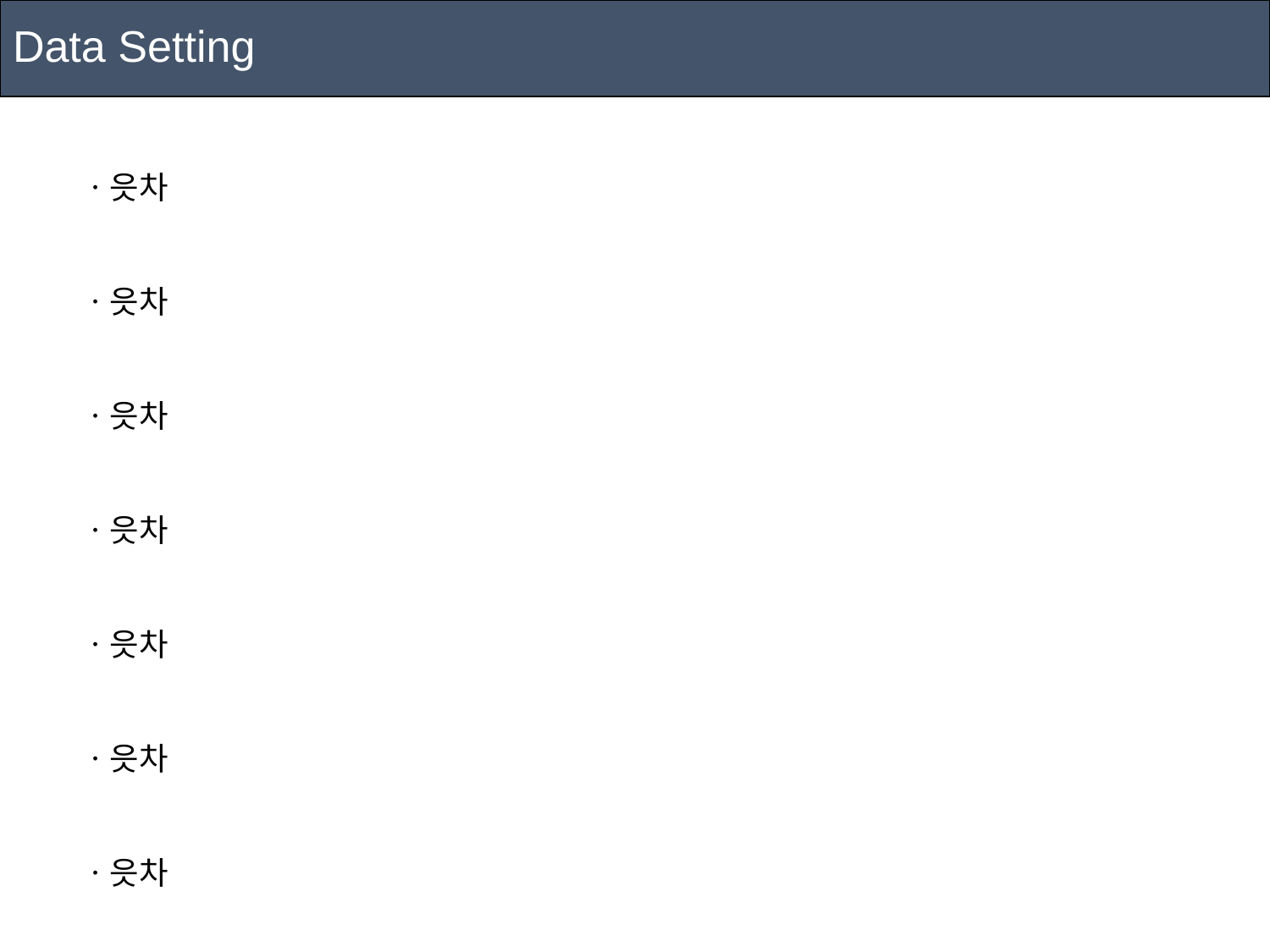

# Data Setting
ㆍ읏차

ㆍ읏차

ㆍ읏차

ㆍ읏차

ㆍ읏차

ㆍ읏차

ㆍ읏차